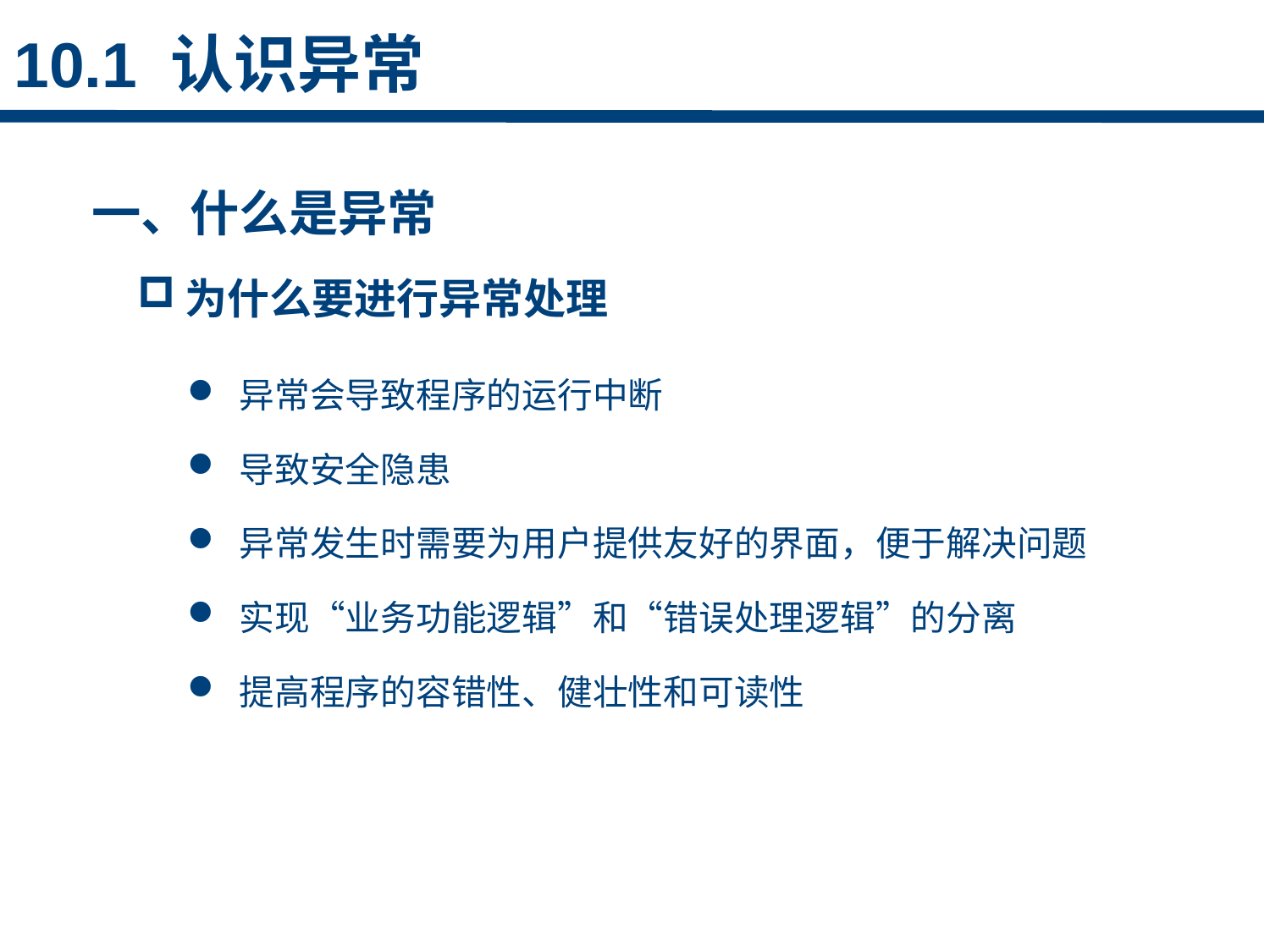

10.1 认识异常
一、什么是异常
为什么要进行异常处理
点击添加文本
 异常会导致程序的运行中断
 导致安全隐患
 异常发生时需要为用户提供友好的界面，便于解决问题
 实现“业务功能逻辑”和“错误处理逻辑”的分离
 提高程序的容错性、健壮性和可读性
点击添加文本
点击添加文本
点击添加文本